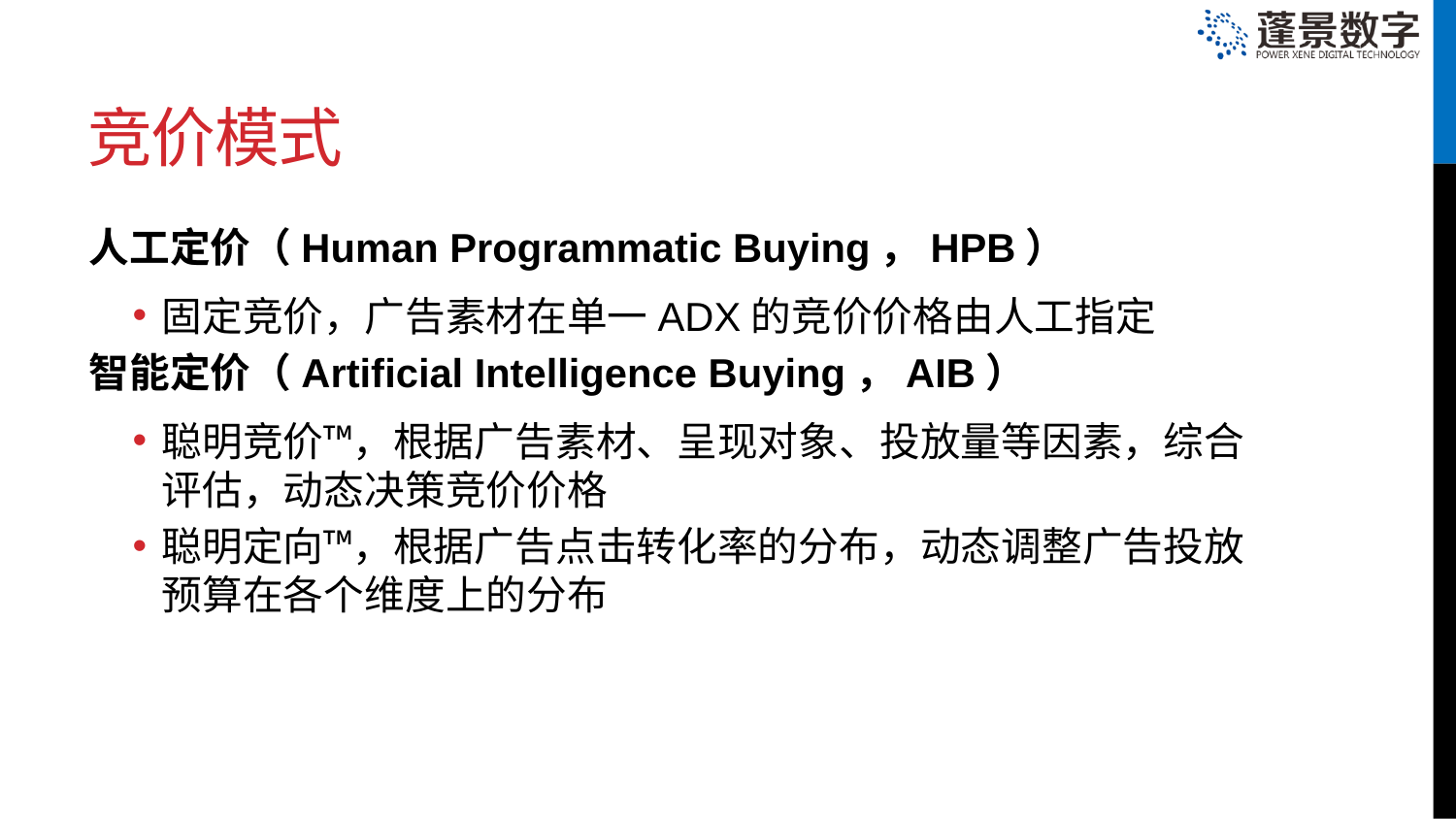

# 竞价模式
人工定价（Human Programmatic Buying，HPB）
固定竞价，广告素材在单一ADX的竞价价格由人工指定
智能定价（Artificial Intelligence Buying，AIB）
聪明竞价™，根据广告素材、呈现对象、投放量等因素，综合评估，动态决策竞价价格
聪明定向™，根据广告点击转化率的分布，动态调整广告投放预算在各个维度上的分布